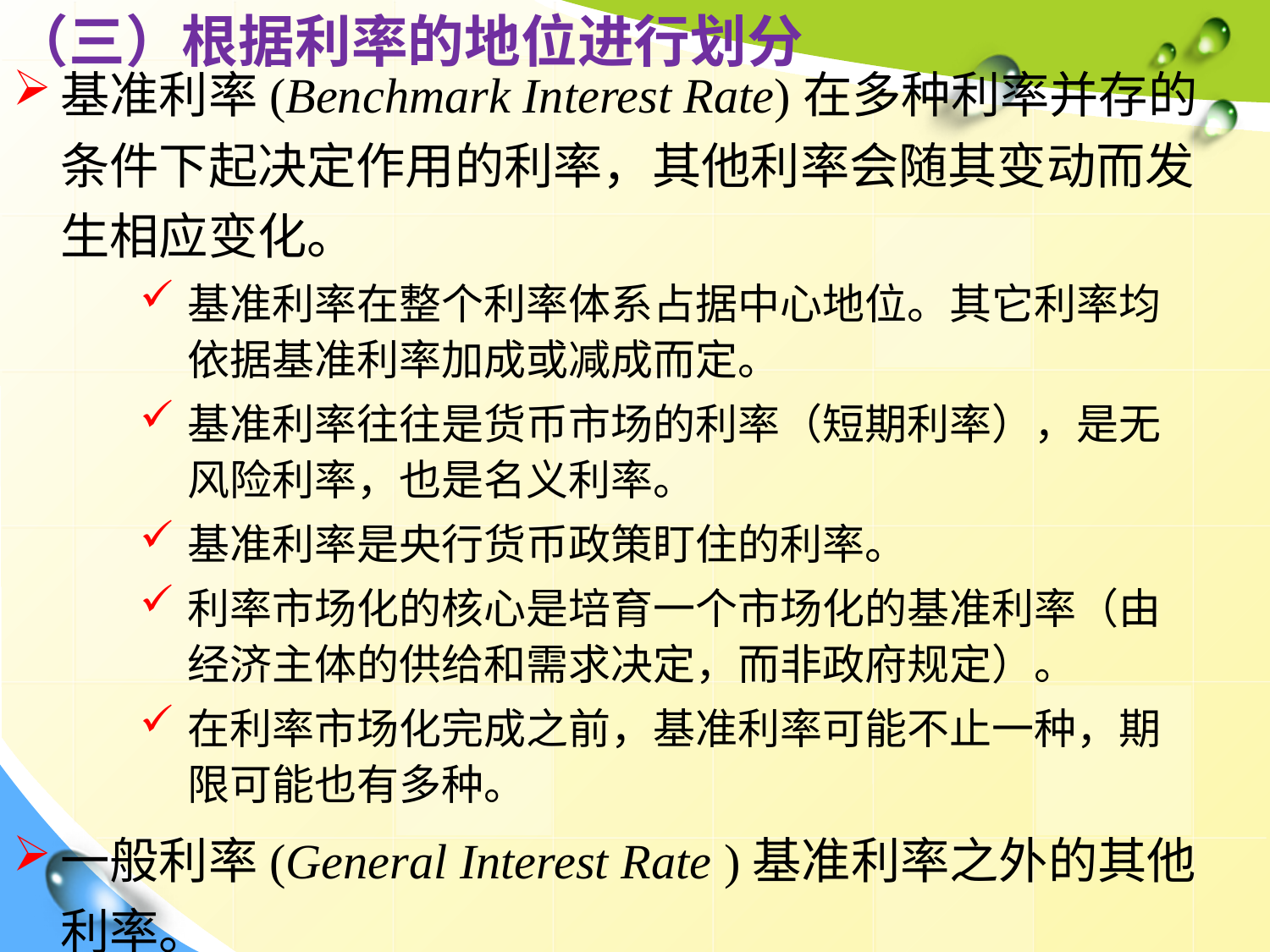

（三）根据利率的地位进行划分
基准利率(Benchmark Interest Rate)在多种利率并存的条件下起决定作用的利率，其他利率会随其变动而发生相应变化。
基准利率在整个利率体系占据中心地位。其它利率均依据基准利率加成或减成而定。
基准利率往往是货币市场的利率（短期利率），是无风险利率，也是名义利率。
基准利率是央行货币政策盯住的利率。
利率市场化的核心是培育一个市场化的基准利率（由经济主体的供给和需求决定，而非政府规定）。
在利率市场化完成之前，基准利率可能不止一种，期限可能也有多种。
一般利率(General Interest Rate )基准利率之外的其他利率。